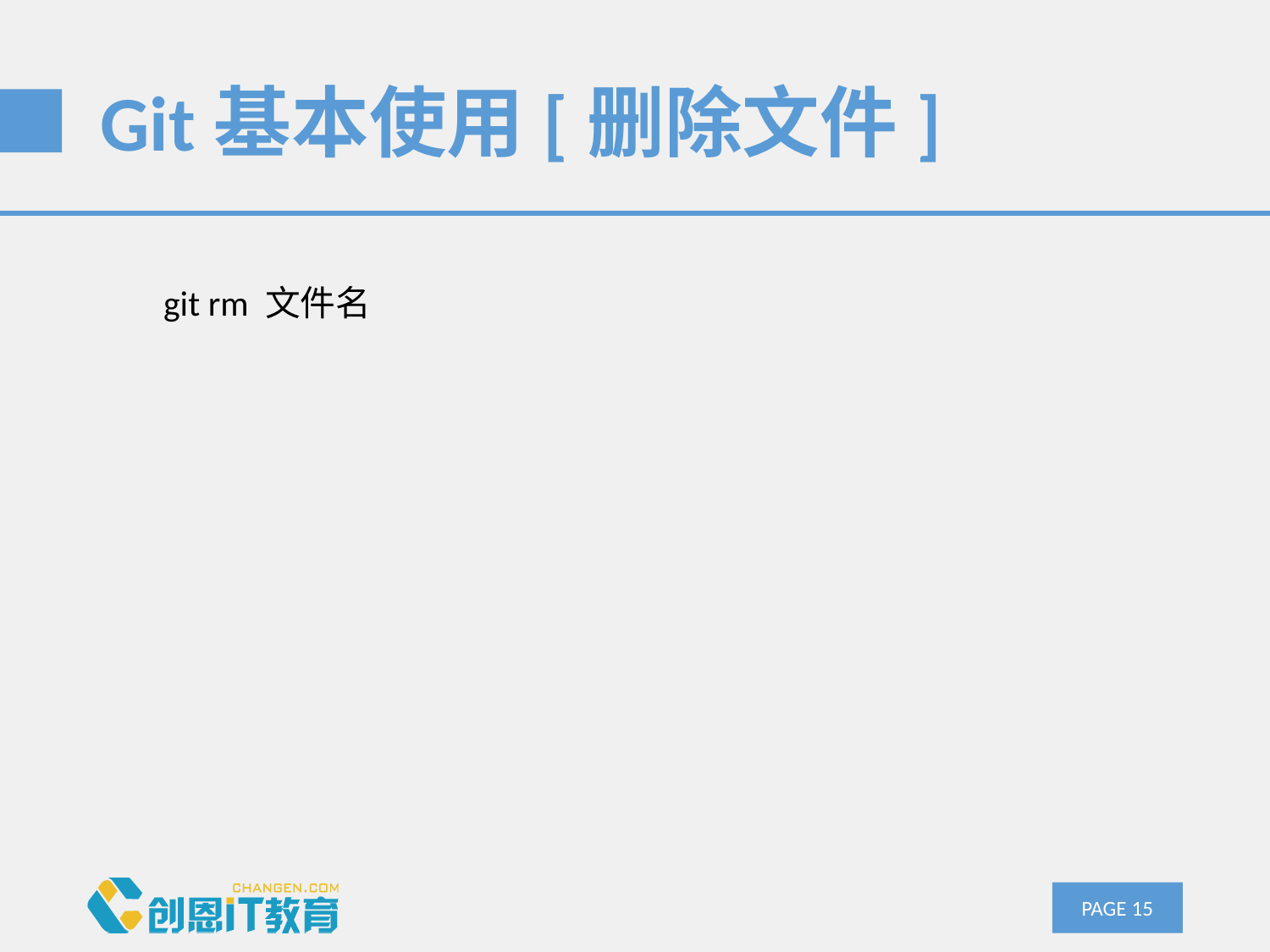

# Git基本使用[删除文件]
git rm 文件名
PAGE 15